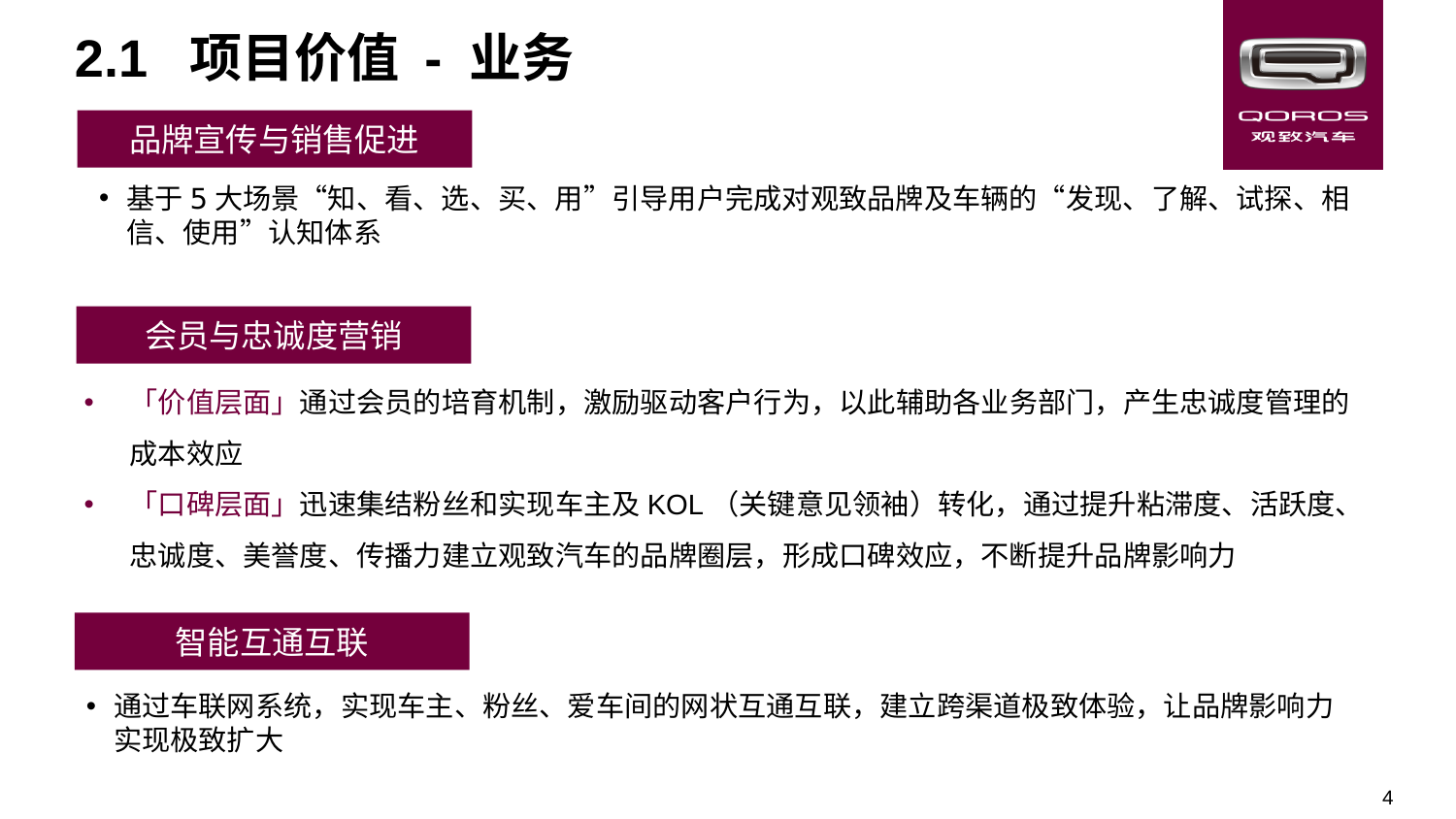

2.1  项目价值 - 业务
品牌宣传与销售促进
基于5大场景“知、看、选、买、用”引导用户完成对观致品牌及车辆的“发现、了解、试探、相信、使用”认知体系
会员与忠诚度营销
「价值层面」通过会员的培育机制，激励驱动客户行为，以此辅助各业务部门，产生忠诚度管理的成本效应
「口碑层面」迅速集结粉丝和实现车主及KOL（关键意见领袖）转化，通过提升粘滞度、活跃度、忠诚度、美誉度、传播力建立观致汽车的品牌圈层，形成口碑效应，不断提升品牌影响力
智能互通互联
通过车联网系统，实现车主、粉丝、爱车间的网状互通互联，建立跨渠道极致体验，让品牌影响力实现极致扩大
4